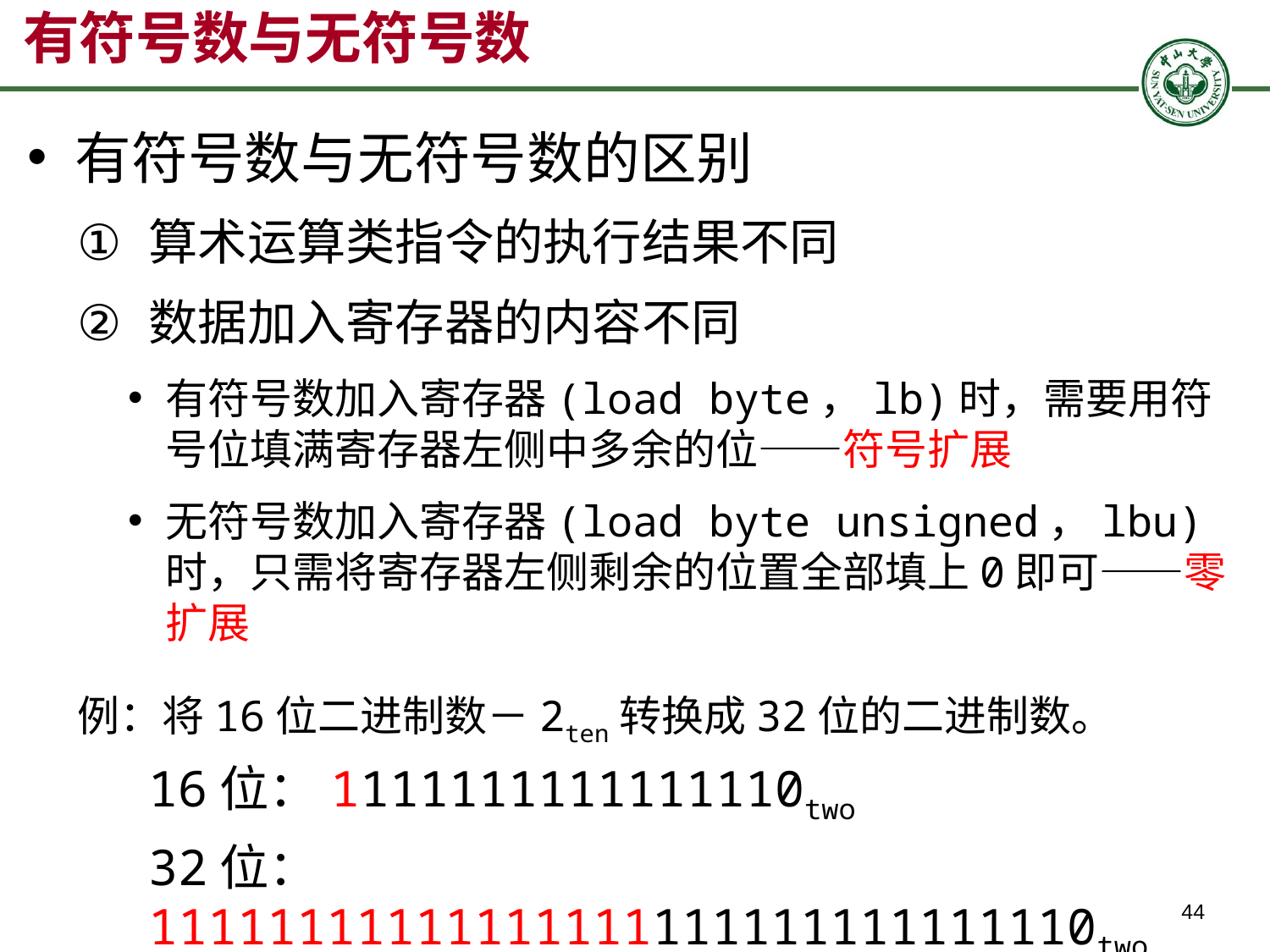

有符号数与无符号数
有符号数与无符号数的区别
算术运算类指令的执行结果不同
数据加入寄存器的内容不同
有符号数加入寄存器(load byte，lb)时，需要用符号位填满寄存器左侧中多余的位——符号扩展
无符号数加入寄存器(load byte unsigned，lbu)时，只需将寄存器左侧剩余的位置全部填上0即可——零扩展
例：将16位二进制数－2ten转换成32位的二进制数。
  	16位：1111111111111110two
  	32位：11111111111111111111111111111110two